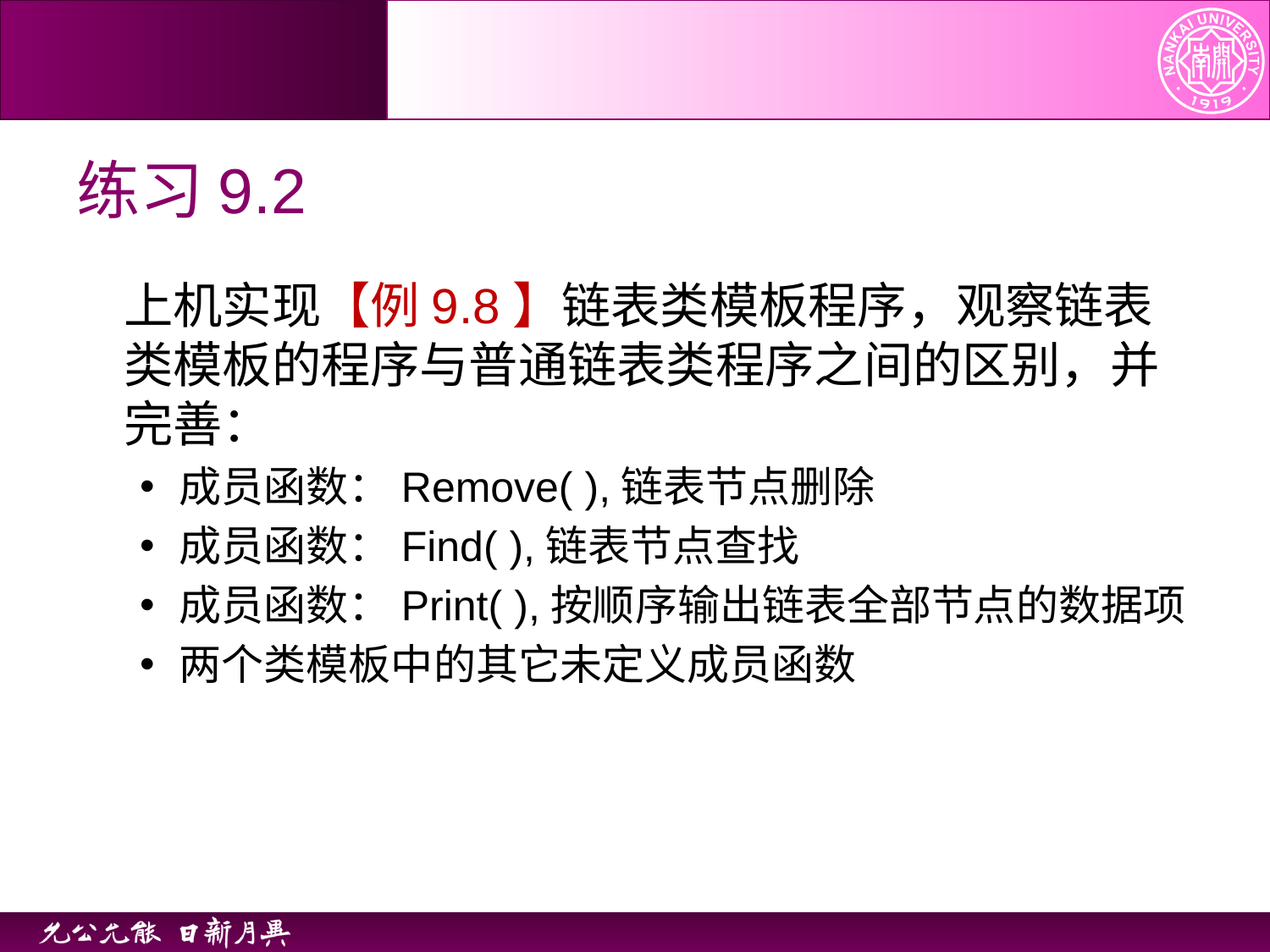

# 练习9.2
上机实现【例9.8】链表类模板程序，观察链表类模板的程序与普通链表类程序之间的区别，并完善：
成员函数：Remove( ),链表节点删除
成员函数：Find( ),链表节点查找
成员函数：Print( ),按顺序输出链表全部节点的数据项
两个类模板中的其它未定义成员函数